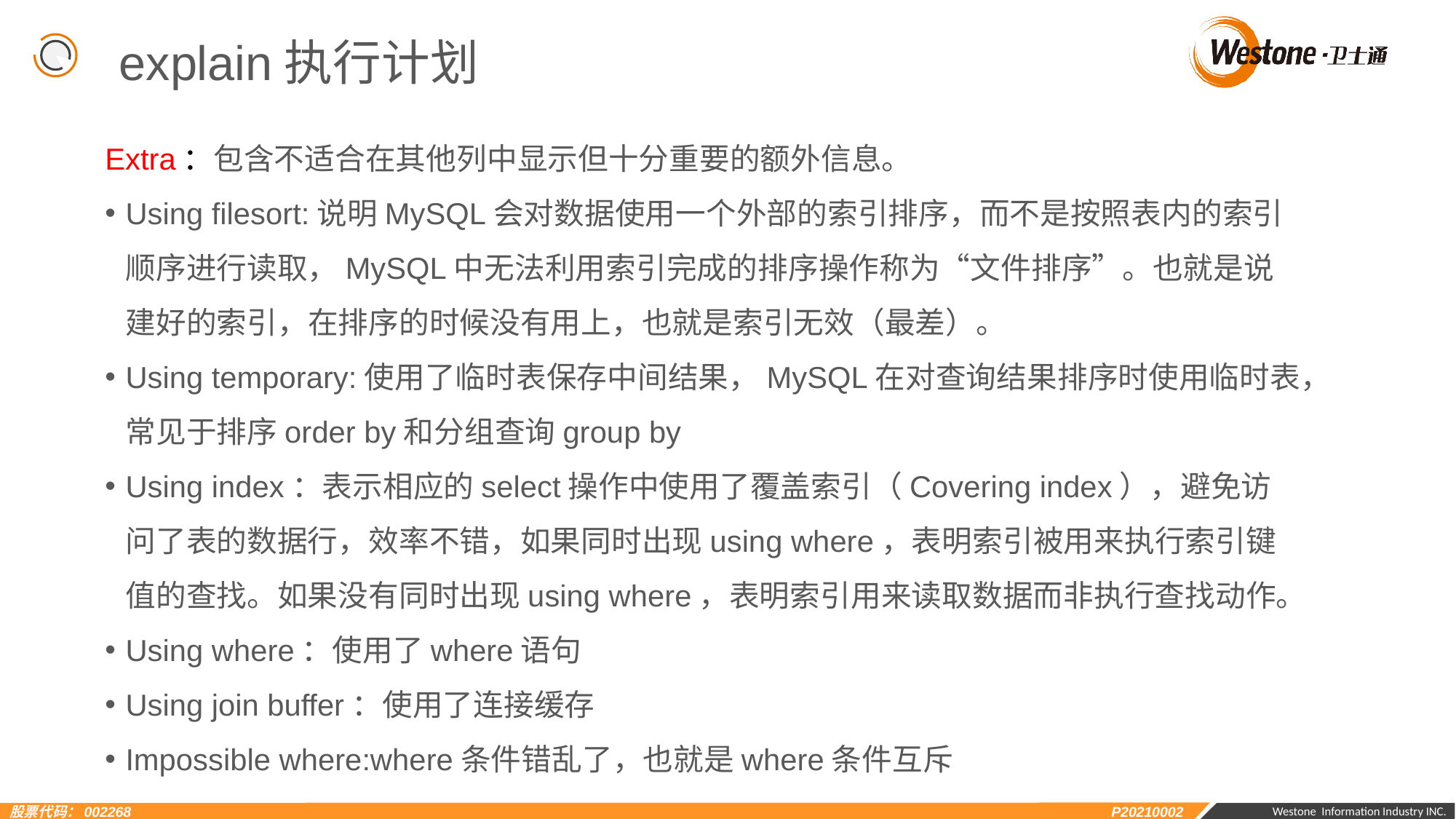

explain执行计划
Extra：包含不适合在其他列中显示但十分重要的额外信息。
Using filesort:说明MySQL会对数据使用一个外部的索引排序，而不是按照表内的索引顺序进行读取，MySQL中无法利用索引完成的排序操作称为“文件排序”。也就是说建好的索引，在排序的时候没有用上，也就是索引无效（最差）。
Using temporary:使用了临时表保存中间结果，MySQL在对查询结果排序时使用临时表，常见于排序order by和分组查询group by
Using index：表示相应的select操作中使用了覆盖索引（Covering index），避免访问了表的数据行，效率不错，如果同时出现using where，表明索引被用来执行索引键值的查找。如果没有同时出现using where，表明索引用来读取数据而非执行查找动作。
Using where：使用了where语句
Using join buffer：使用了连接缓存
Impossible where:where条件错乱了，也就是where条件互斥